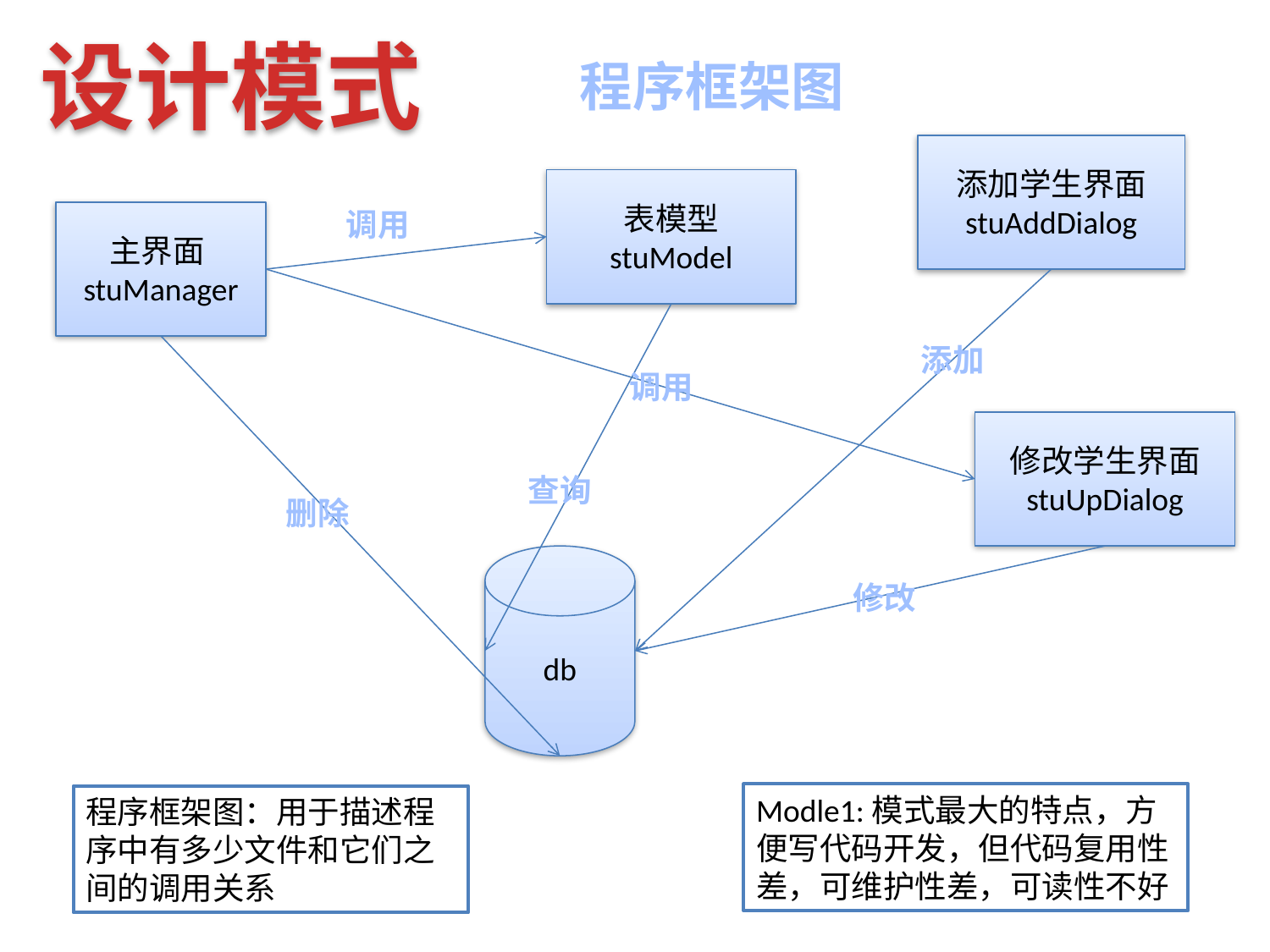

设计模式
程序框架图
添加学生界面
stuAddDialog
表模型
stuModel
调用
主界面stuManager
添加
调用
修改学生界面
stuUpDialog
查询
删除
db
修改
Modle1:模式最大的特点，方便写代码开发，但代码复用性差，可维护性差，可读性不好
程序框架图：用于描述程序中有多少文件和它们之间的调用关系